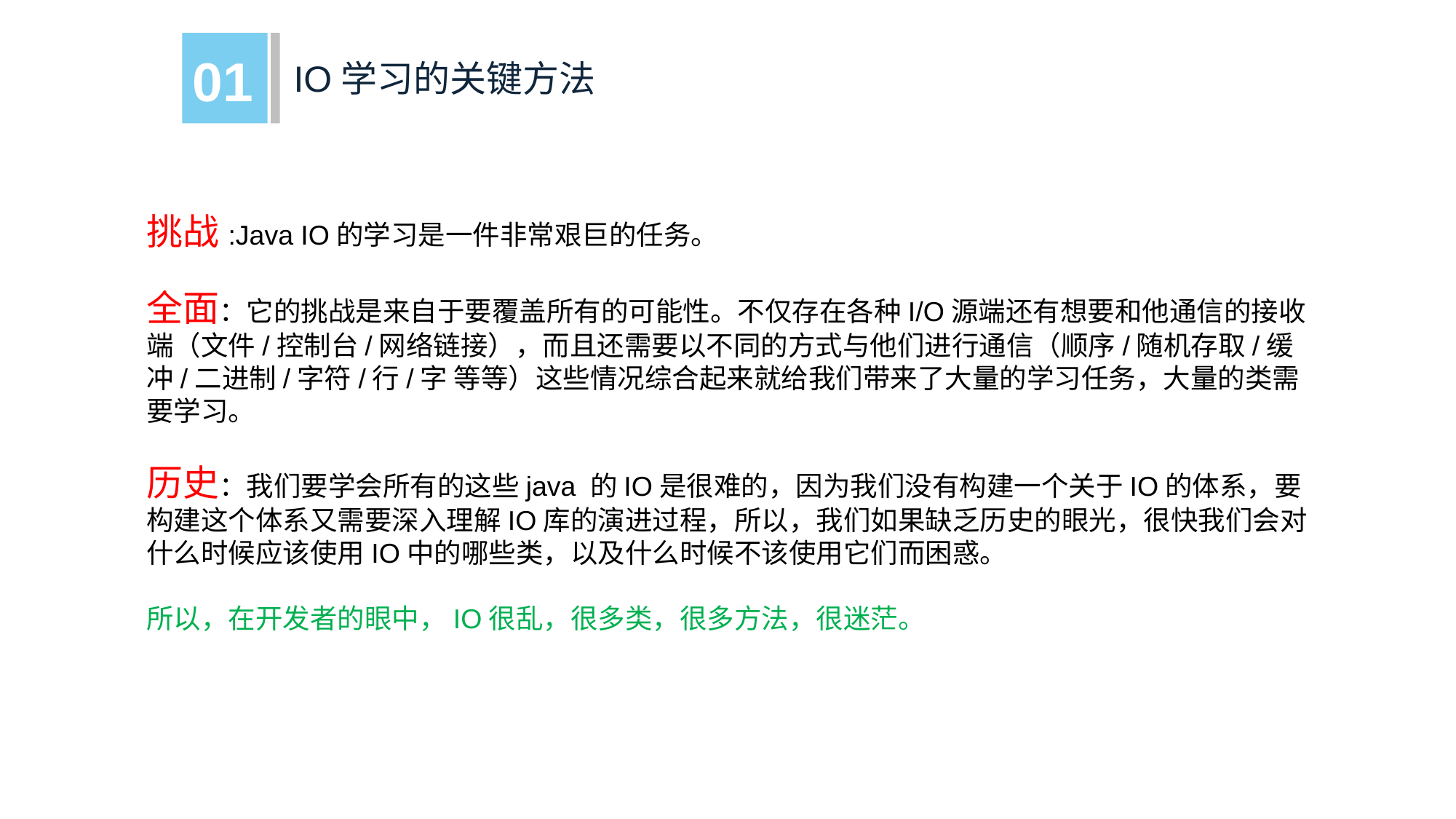

01
IO学习的关键方法
挑战:Java IO的学习是一件非常艰巨的任务。

全面：它的挑战是来自于要覆盖所有的可能性。不仅存在各种I/O源端还有想要和他通信的接收端（文件/控制台/网络链接），而且还需要以不同的方式与他们进行通信（顺序/随机存取/缓冲/二进制/字符/行/字 等等）这些情况综合起来就给我们带来了大量的学习任务，大量的类需要学习。

历史：我们要学会所有的这些java 的IO是很难的，因为我们没有构建一个关于IO的体系，要构建这个体系又需要深入理解IO库的演进过程，所以，我们如果缺乏历史的眼光，很快我们会对什么时候应该使用IO中的哪些类，以及什么时候不该使用它们而困惑。

所以，在开发者的眼中，IO很乱，很多类，很多方法，很迷茫。